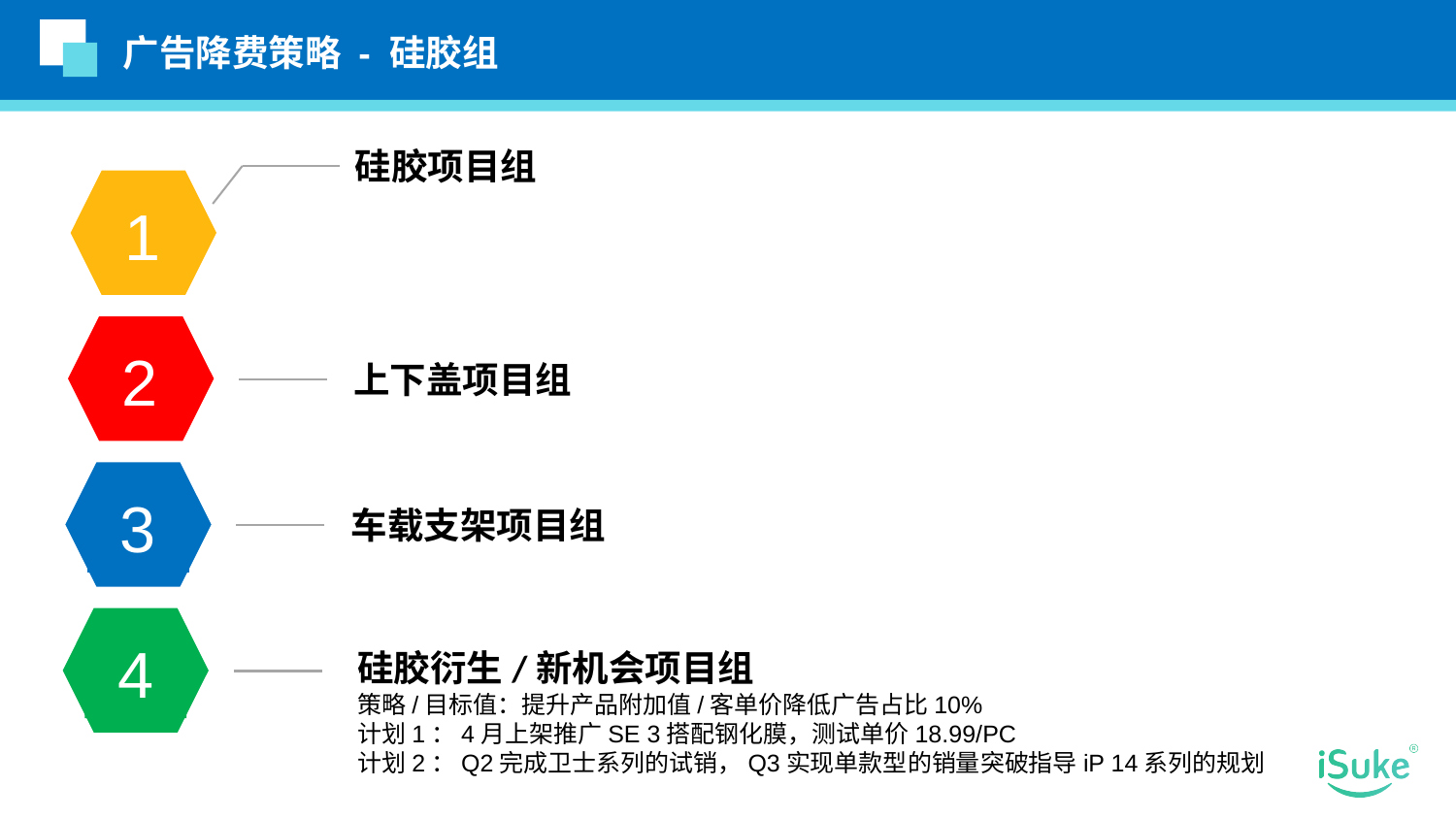

广告降费策略 - 硅胶组

硅胶项目组

1

2
上下盖项目组

3
车载支架项目组

4
硅胶衍生/新机会项目组
策略/目标值：提升产品附加值/客单价降低广告占比10%
计划1：4月上架推广SE 3搭配钢化膜，测试单价18.99/PC
计划2：Q2完成卫士系列的试销，Q3实现单款型的销量突破指导iP 14系列的规划